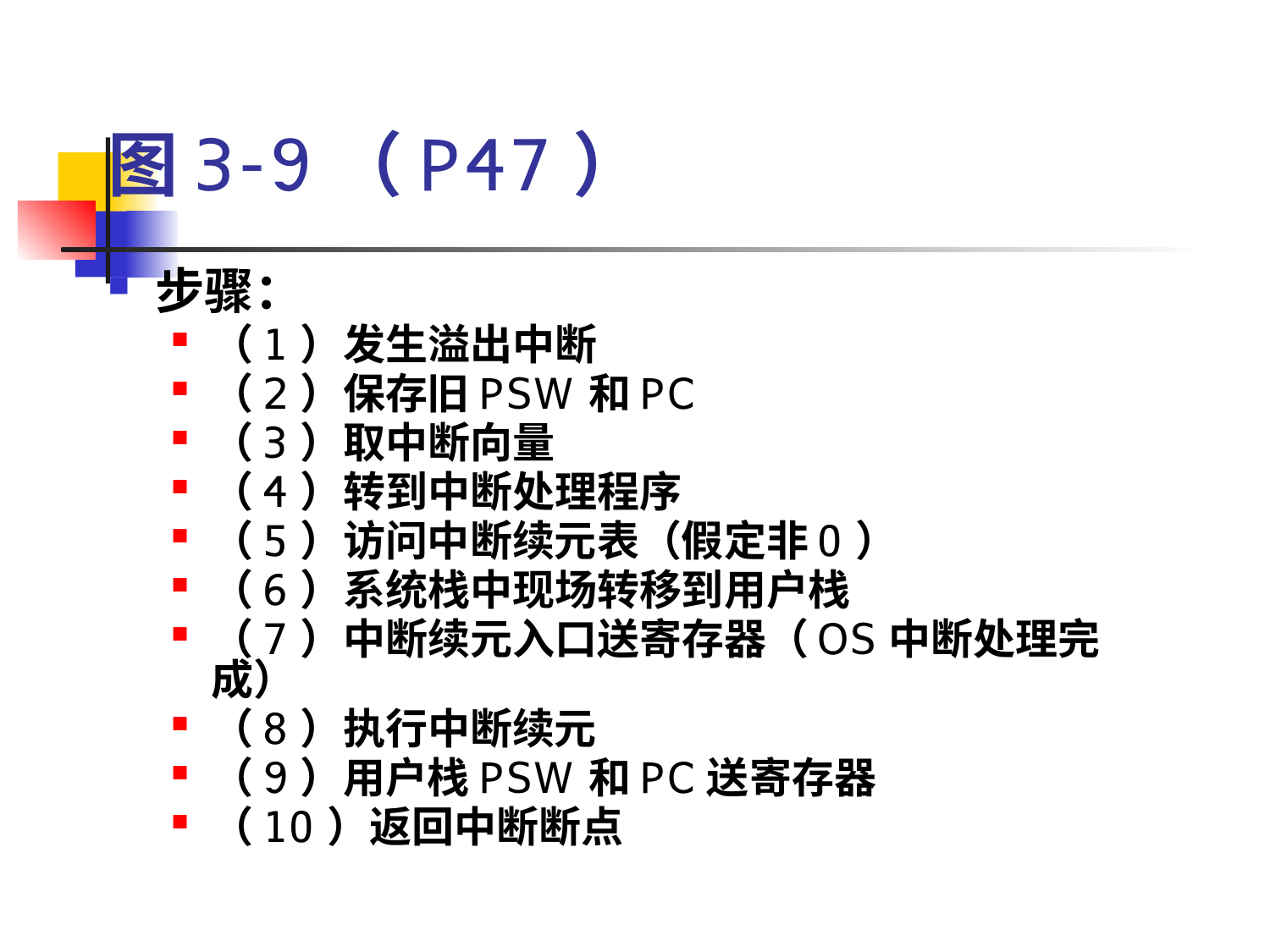

# 图3-9（P47）
步骤：
（1）发生溢出中断
（2）保存旧PSW和PC
（3）取中断向量
（4）转到中断处理程序
（5）访问中断续元表（假定非0）
（6）系统栈中现场转移到用户栈
（7）中断续元入口送寄存器（OS中断处理完成）
（8）执行中断续元
（9）用户栈PSW和PC送寄存器
（10）返回中断断点